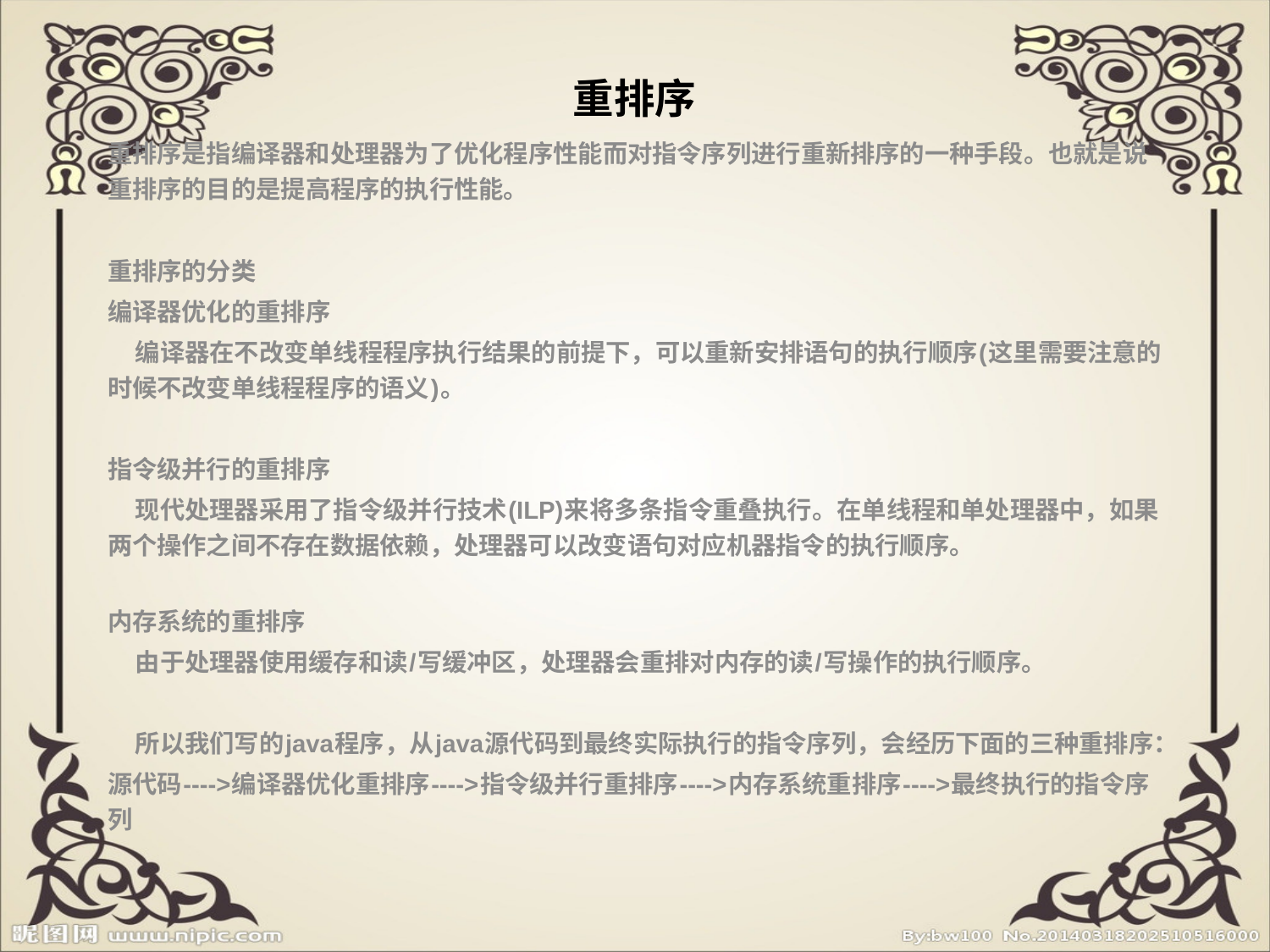

# 重排序
重排序是指编译器和处理器为了优化程序性能而对指令序列进行重新排序的一种手段。也就是说重排序的目的是提高程序的执行性能。

重排序的分类
编译器优化的重排序
	编译器在不改变单线程程序执行结果的前提下，可以重新安排语句的执行顺序(这里需要注意的时候不改变单线程程序的语义)。

指令级并行的重排序
	现代处理器采用了指令级并行技术(ILP)来将多条指令重叠执行。在单线程和单处理器中，如果两个操作之间不存在数据依赖，处理器可以改变语句对应机器指令的执行顺序。
内存系统的重排序
	由于处理器使用缓存和读/写缓冲区，处理器会重排对内存的读/写操作的执行顺序。

	所以我们写的java程序，从java源代码到最终实际执行的指令序列，会经历下面的三种重排序：
源代码---->编译器优化重排序---->指令级并行重排序---->内存系统重排序---->最终执行的指令序列